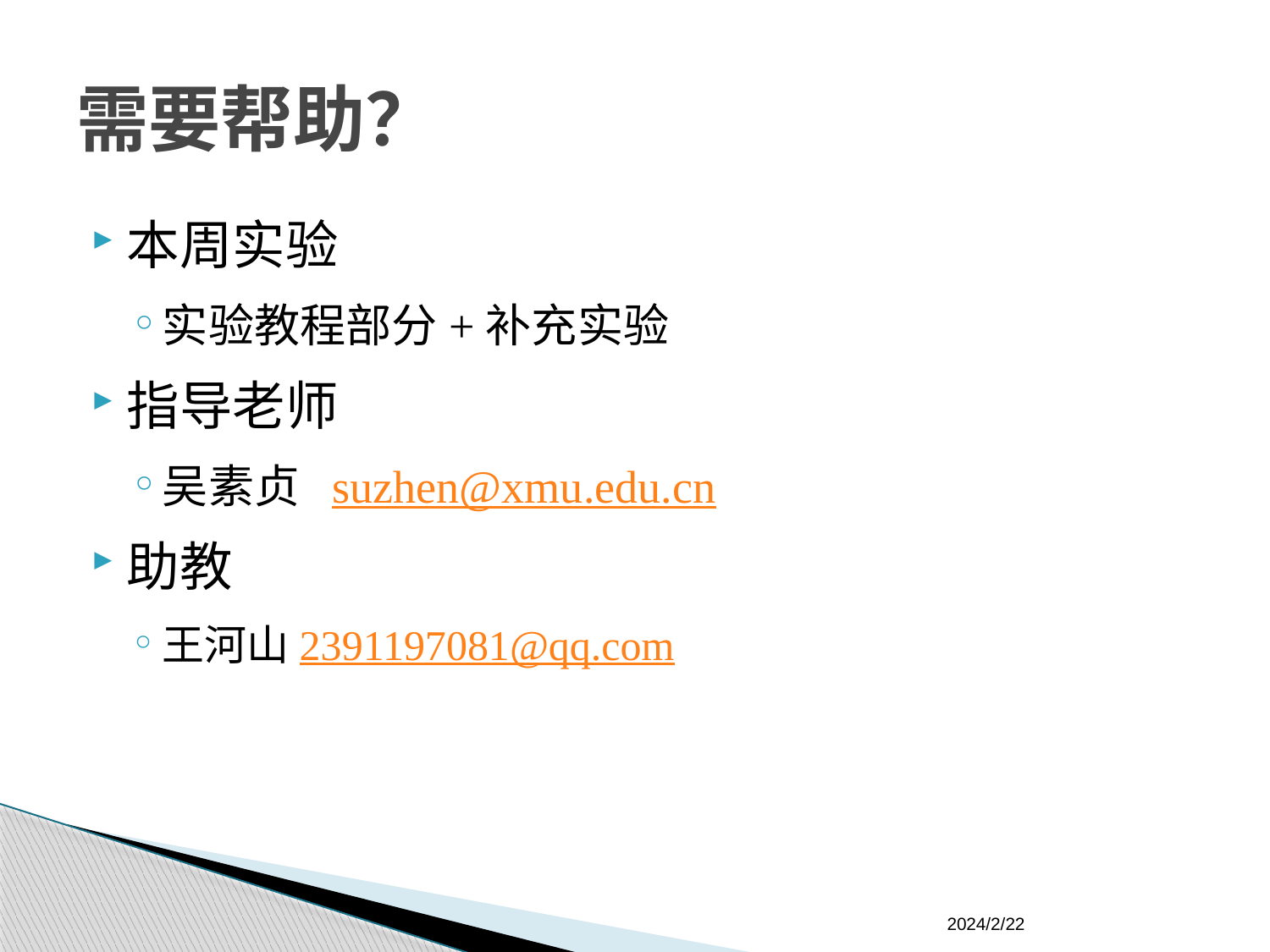

# 需要帮助？
本周实验
实验教程部分+补充实验
指导老师
吴素贞  suzhen@xmu.edu.cn
助教
王河山2391197081@qq.com
2024/2/22